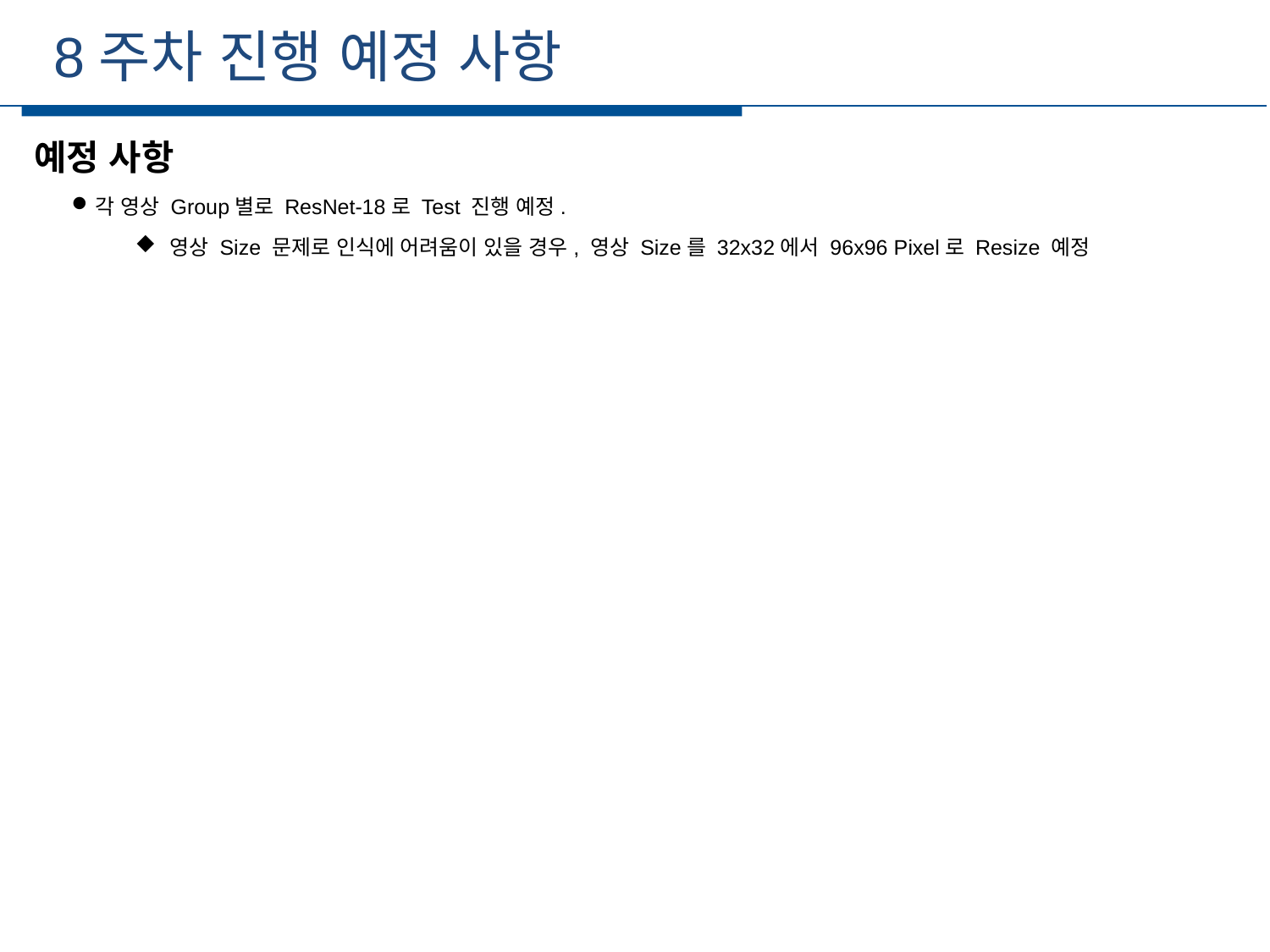

8주차 진행 예정 사항
세부일정

예정 사항
각 영상 Group별로 ResNet-18로 Test 진행 예정.
 영상 Size 문제로 인식에 어려움이 있을 경우, 영상 Size를 32x32에서 96x96 Pixel로 Resize 예정